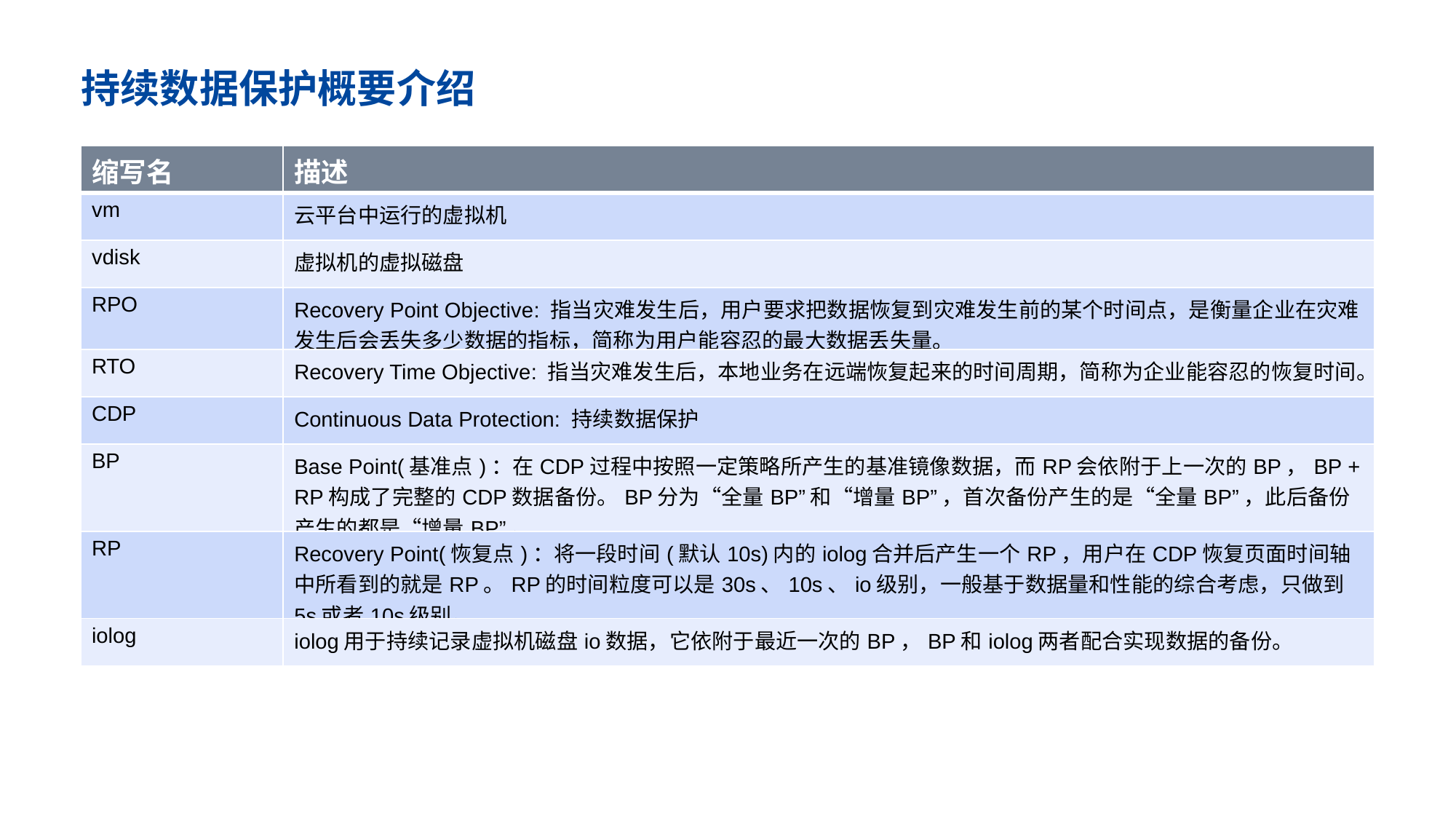

持续数据保护概要介绍
| 缩写名 | 描述 |
| --- | --- |
| vm | 云平台中运行的虚拟机 |
| vdisk | 虚拟机的虚拟磁盘 |
| RPO | Recovery Point Objective: 指当灾难发生后，用户要求把数据恢复到灾难发生前的某个时间点，是衡量企业在灾难发生后会丢失多少数据的指标，简称为用户能容忍的最大数据丢失量。 |
| RTO | Recovery Time Objective: 指当灾难发生后，本地业务在远端恢复起来的时间周期，简称为企业能容忍的恢复时间。 |
| CDP | Continuous Data Protection: 持续数据保护 |
| BP | Base Point(基准点)：在CDP过程中按照一定策略所产生的基准镜像数据，而RP会依附于上一次的BP，BP + RP构成了完整的CDP数据备份。BP分为“全量BP”和“增量BP”，首次备份产生的是“全量BP”，此后备份产生的都是“增量BP”。 |
| RP | Recovery Point(恢复点)：将一段时间(默认10s)内的iolog合并后产生一个RP，用户在CDP恢复页面时间轴中所看到的就是RP。RP的时间粒度可以是30s、10s、io级别，一般基于数据量和性能的综合考虑，只做到5s或者10s级别。 |
| iolog | iolog用于持续记录虚拟机磁盘io数据，它依附于最近一次的BP，BP和iolog两者配合实现数据的备份。 |